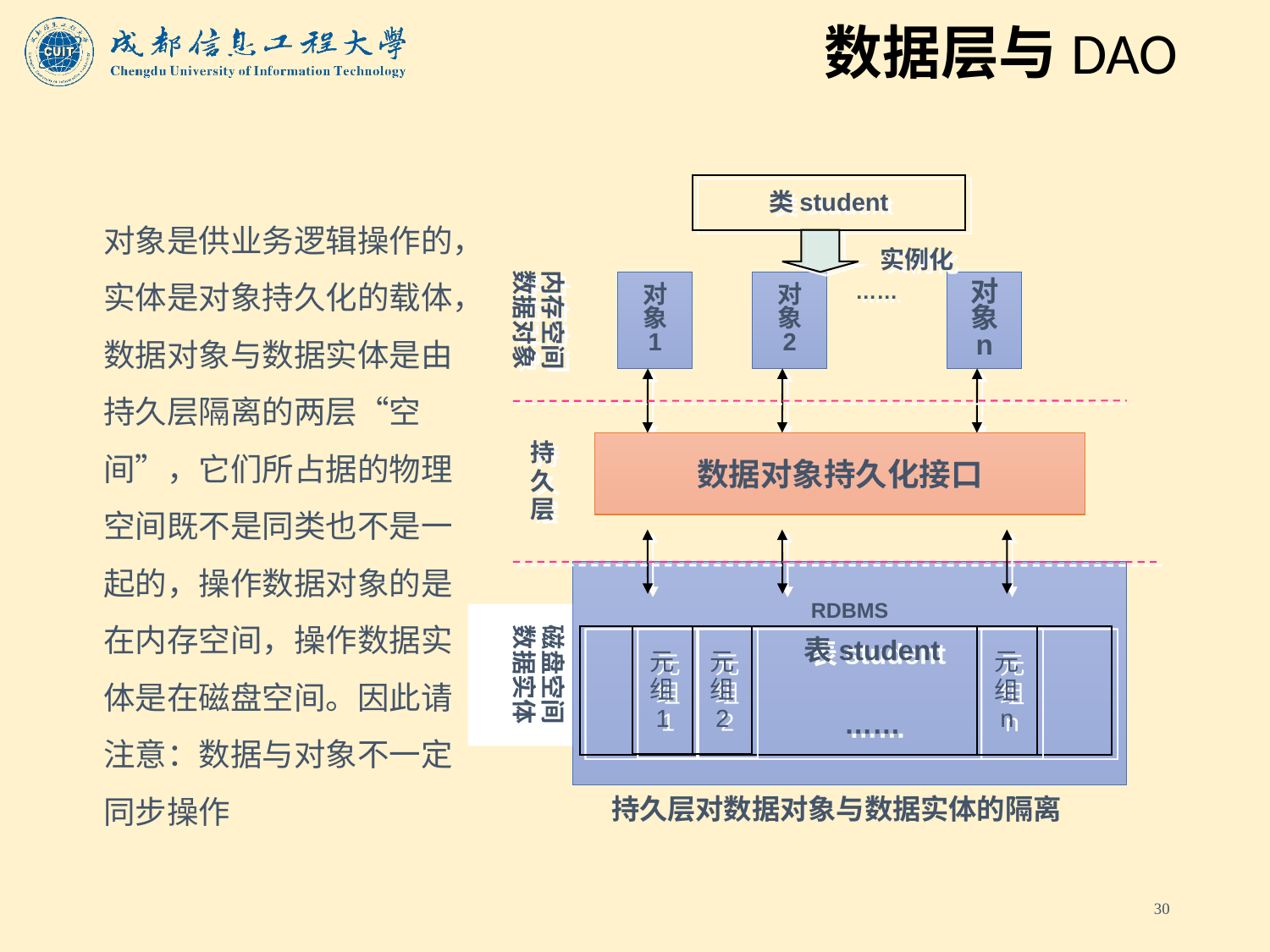

# 数据层与DAO

类student

内存空间
数据对象
实例化
对
象
1
对
象
2
……
对
象
n

持久层

RDBMS

磁盘空间数据实体

元
组
1
元
组
2
表student
元
组
n
……
对象是供业务逻辑操作的，实体是对象持久化的载体，数据对象与数据实体是由持久层隔离的两层“空间”，它们所占据的物理空间既不是同类也不是一起的，操作数据对象的是在内存空间，操作数据实体是在磁盘空间。因此请注意：数据与对象不一定同步操作
数据对象持久化接口
持久层对数据对象与数据实体的隔离
30